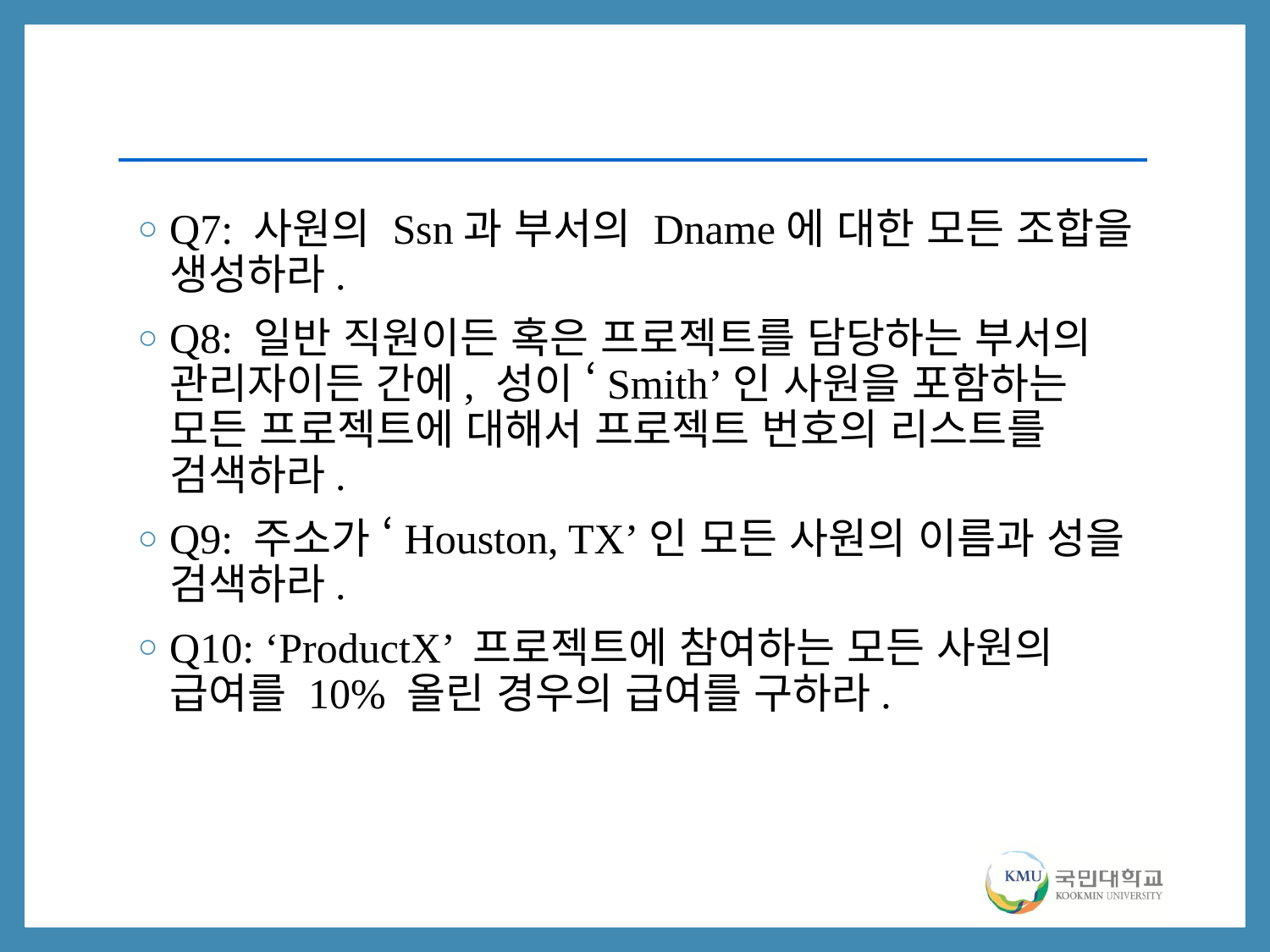

Q7: 사원의 Ssn과 부서의 Dname에 대한 모든 조합을 생성하라.
Q8: 일반 직원이든 혹은 프로젝트를 담당하는 부서의 관리자이든 간에, 성이 ‘Smith’인 사원을 포함하는 모든 프로젝트에 대해서 프로젝트 번호의 리스트를 검색하라.
Q9: 주소가 ‘Houston, TX’인 모든 사원의 이름과 성을 검색하라.
Q10: ‘ProductX’ 프로젝트에 참여하는 모든 사원의 급여를 10% 올린 경우의 급여를 구하라.